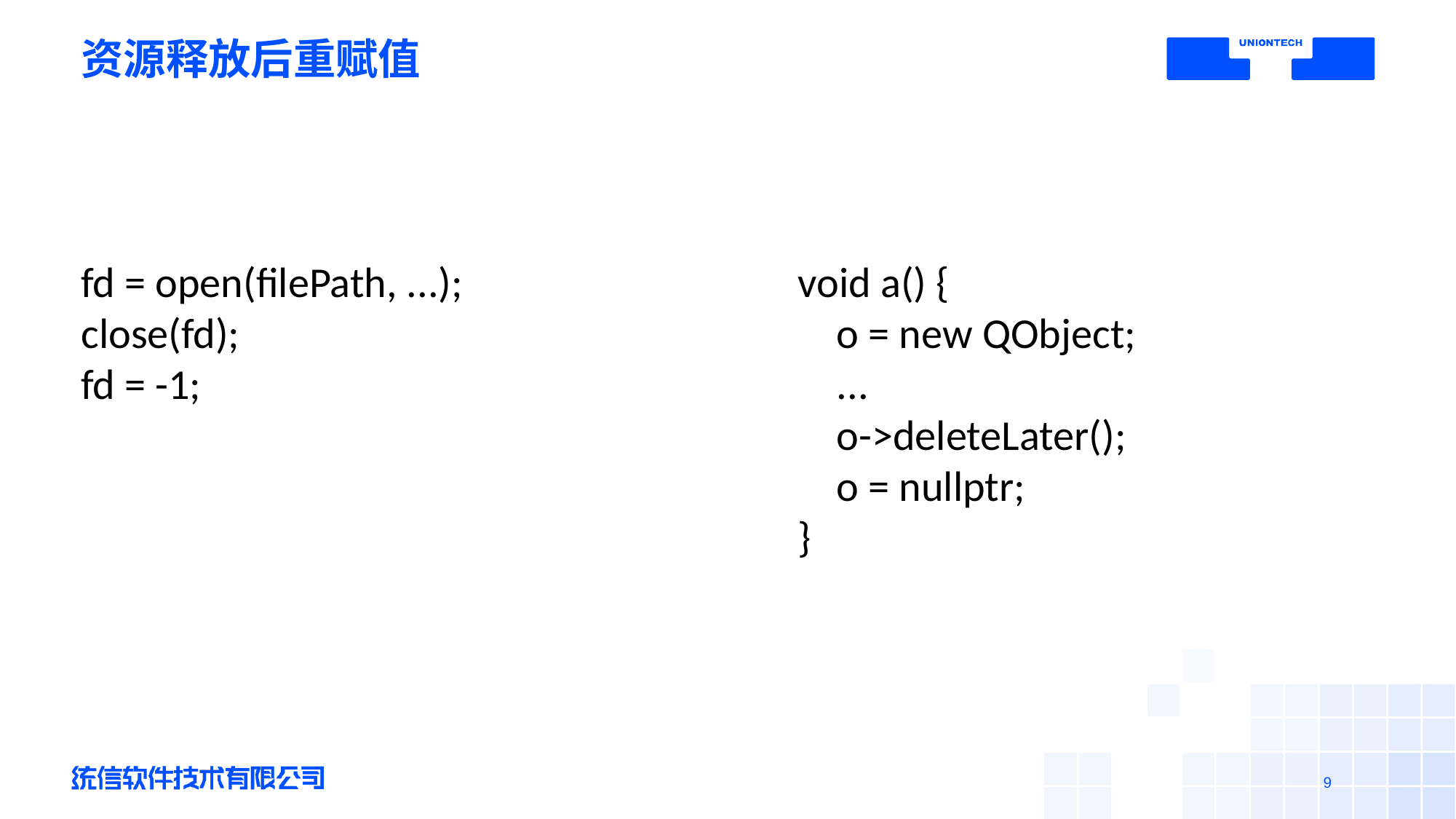

# 资源释放后重赋值
fd = open(filePath, ...);
close(fd);
fd = -1;
void a() {
    o = new QObject;
    ...
    o->deleteLater();
    o = nullptr;
}